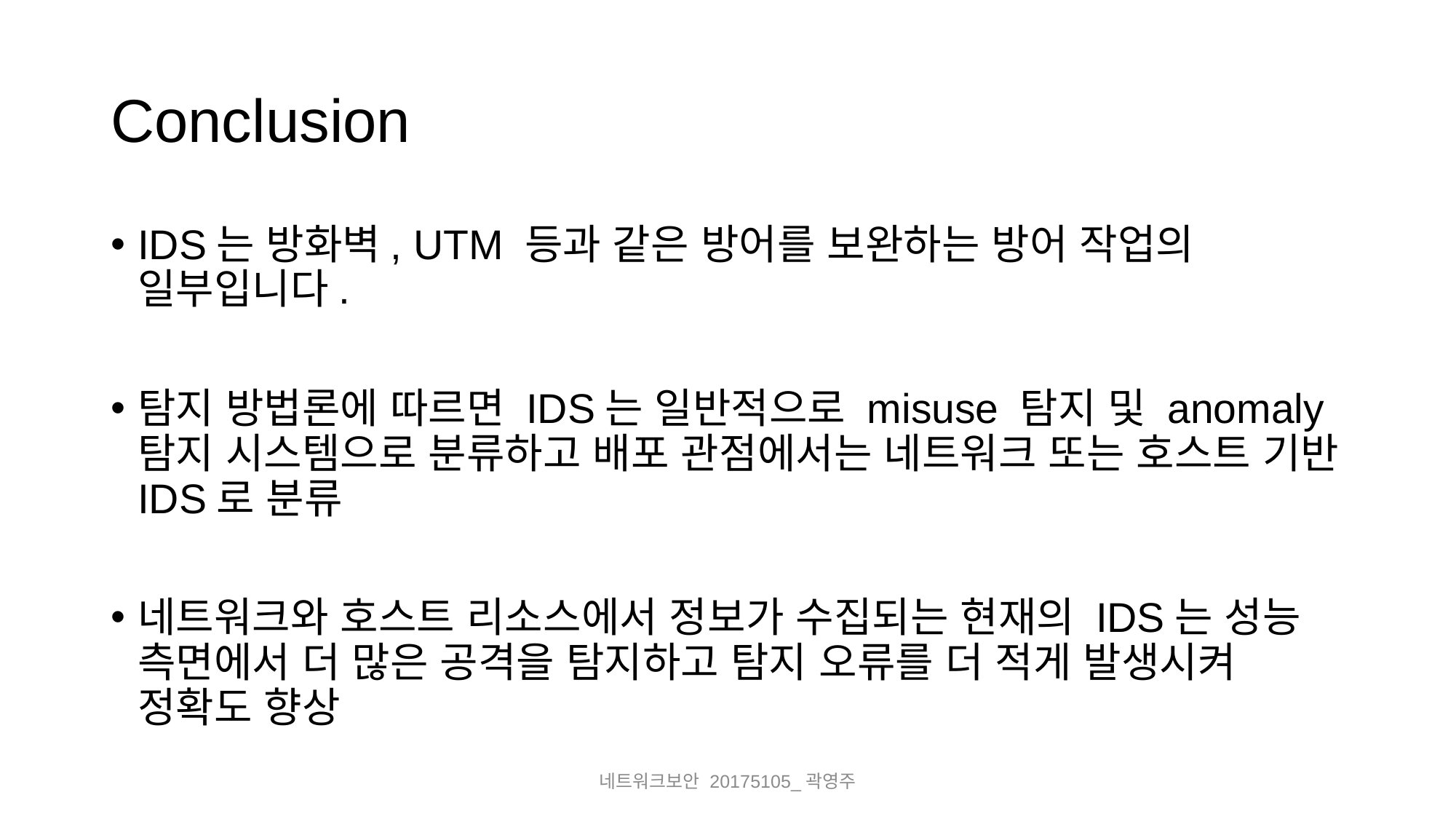

# Conclusion
IDS는 방화벽, UTM 등과 같은 방어를 보완하는 방어 작업의 일부입니다.

탐지 방법론에 따르면 IDS는 일반적으로 misuse 탐지 및 anomaly 탐지 시스템으로 분류하고 배포 관점에서는 네트워크 또는 호스트 기반 IDS로 분류

네트워크와 호스트 리소스에서 정보가 수집되는 현재의 IDS는 성능 측면에서 더 많은 공격을 탐지하고 탐지 오류를 더 적게 발생시켜 정확도 향상
네트워크보안 20175105_곽영주